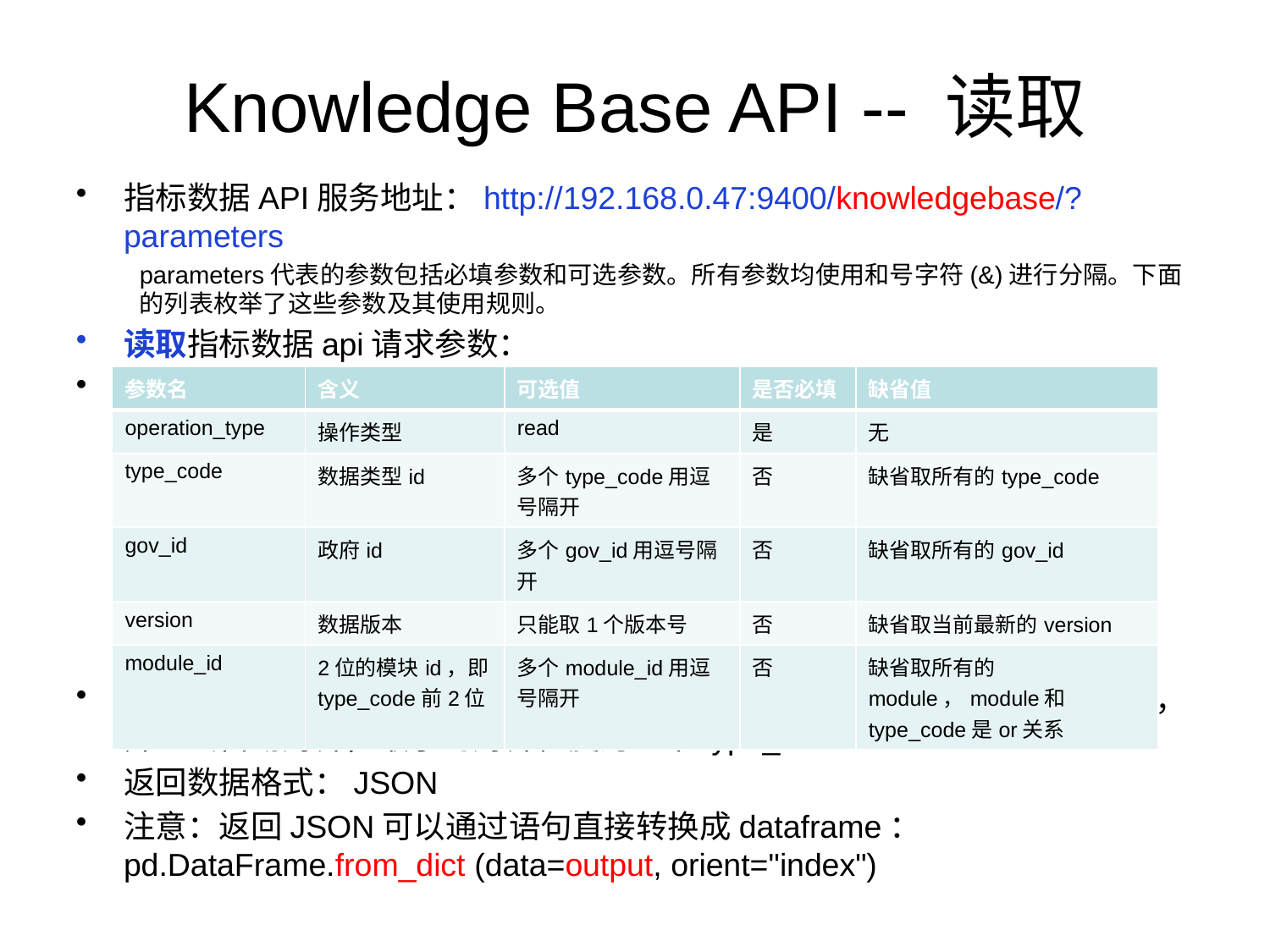

# Knowledge Base API -- 读取
指标数据API服务地址：http://192.168.0.47:9400/knowledgebase/?parameters
parameters代表的参数包括必填参数和可选参数。所有参数均使用和号字符(&)进行分隔。下面的列表枚举了这些参数及其使用规则。
读取指标数据api请求参数：

通过该api读取数据时会自动根据距离给定version最新的版本数据的快照，并且会自动对齐，最小的对齐粒度为一个type_code
返回数据格式：JSON
注意：返回JSON可以通过语句直接转换成dataframe：pd.DataFrame.from_dict (data=output, orient="index")
| 参数名 | 含义 | 可选值 | 是否必填 | 缺省值 |
| --- | --- | --- | --- | --- |
| operation\_type | 操作类型 | read | 是 | 无 |
| type\_code | 数据类型id | 多个type\_code用逗号隔开 | 否 | 缺省取所有的type\_code |
| gov\_id | 政府id | 多个gov\_id用逗号隔开 | 否 | 缺省取所有的gov\_id |
| version | 数据版本 | 只能取1个版本号 | 否 | 缺省取当前最新的version |
| module\_id | 2位的模块id，即type\_code前2位 | 多个module\_id用逗号隔开 | 否 | 缺省取所有的module，module和type\_code是or关系 |